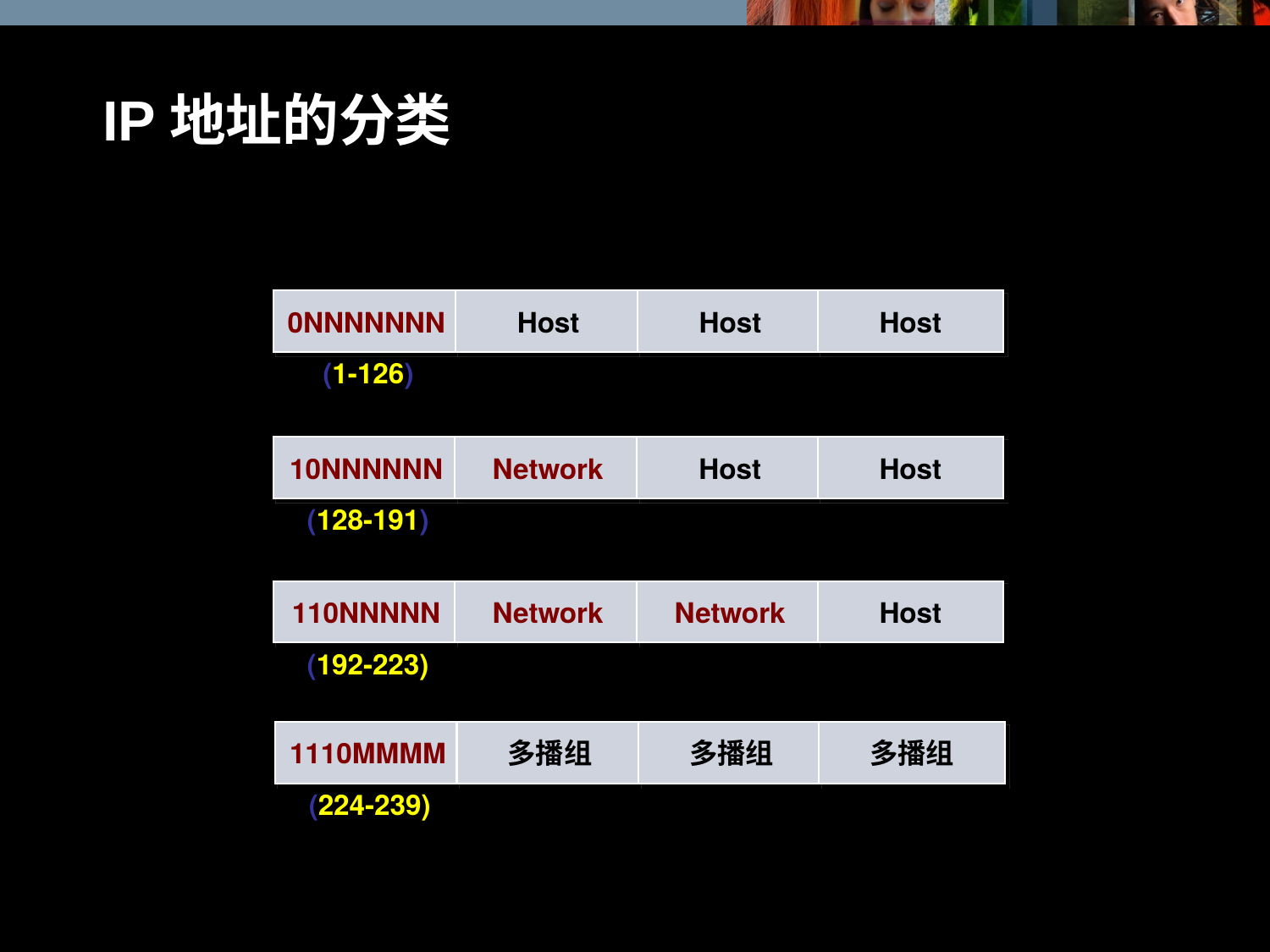

# IP地址的分类
1
8
9
16
17
24
25
32
0NNNNNNN
Host
Host
Host
A类:
(1-126)
1
8
9
16
17
24
25
32
10NNNNNN
Network
Host
Host
B类:
(128-191)
1
8
9
16
17
24
25
32
110NNNNN
Network
Network
Host
C类:
(192-223)
1
8
9
16
17
24
25
32
1110MMMM
多播组
多播组
多播组
D类:
(224-239)